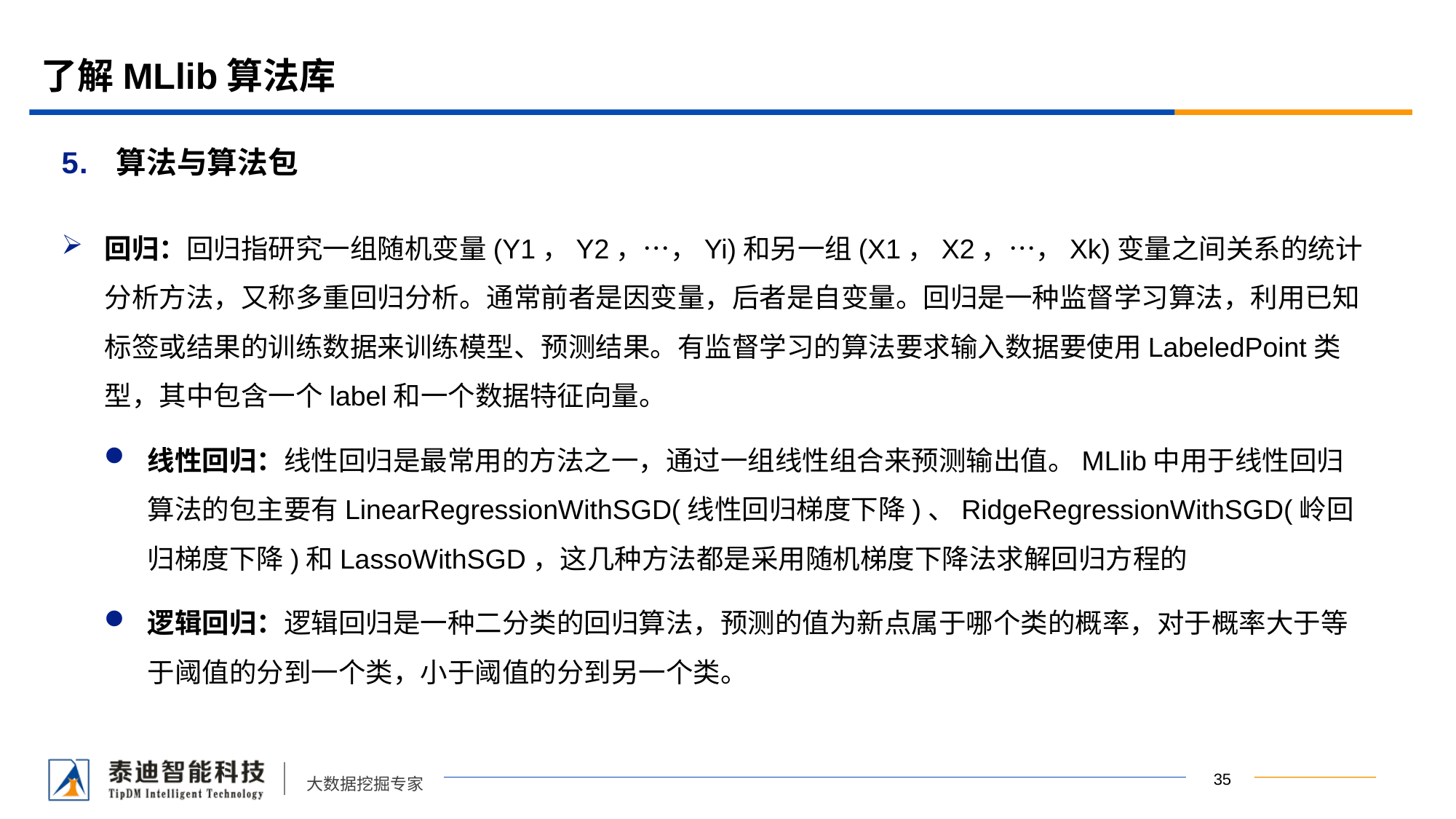

# 了解MLlib算法库
算法与算法包
回归：回归指研究一组随机变量(Y1，Y2，…，Yi)和另一组(X1，X2，…，Xk)变量之间关系的统计分析方法，又称多重回归分析。通常前者是因变量，后者是自变量。回归是一种监督学习算法，利用已知标签或结果的训练数据来训练模型、预测结果。有监督学习的算法要求输入数据要使用LabeledPoint类型，其中包含一个label和一个数据特征向量。
线性回归：线性回归是最常用的方法之一，通过一组线性组合来预测输出值。MLlib中用于线性回归算法的包主要有LinearRegressionWithSGD(线性回归梯度下降)、RidgeRegressionWithSGD(岭回归梯度下降)和LassoWithSGD，这几种方法都是采用随机梯度下降法求解回归方程的
逻辑回归：逻辑回归是一种二分类的回归算法，预测的值为新点属于哪个类的概率，对于概率大于等于阈值的分到一个类，小于阈值的分到另一个类。